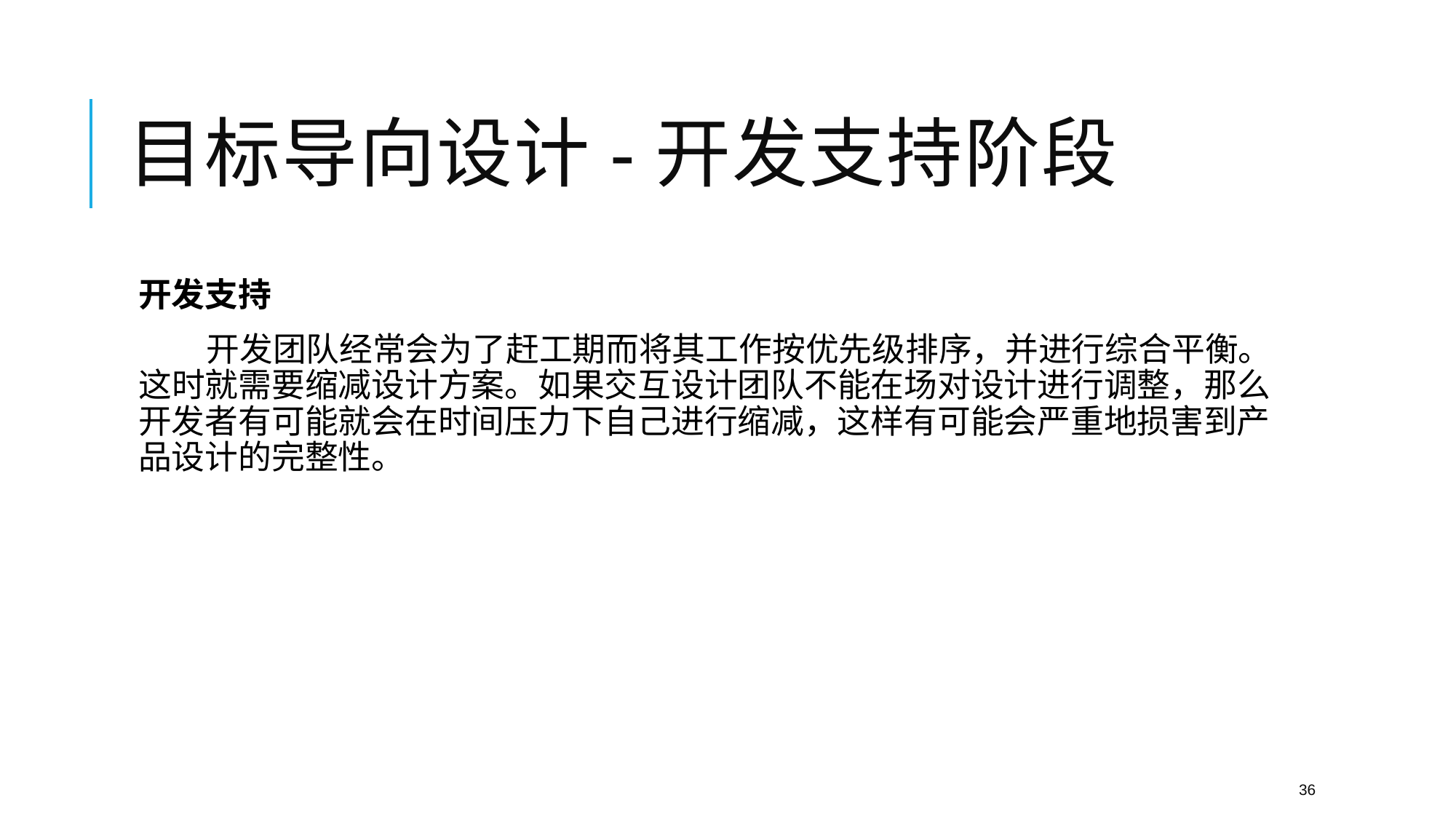

36
# 目标导向设计-开发支持阶段
开发支持
        开发团队经常会为了赶工期而将其工作按优先级排序，并进行综合平衡。这时就需要缩减设计方案。如果交互设计团队不能在场对设计进行调整，那么开发者有可能就会在时间压力下自己进行缩减，这样有可能会严重地损害到产品设计的完整性。